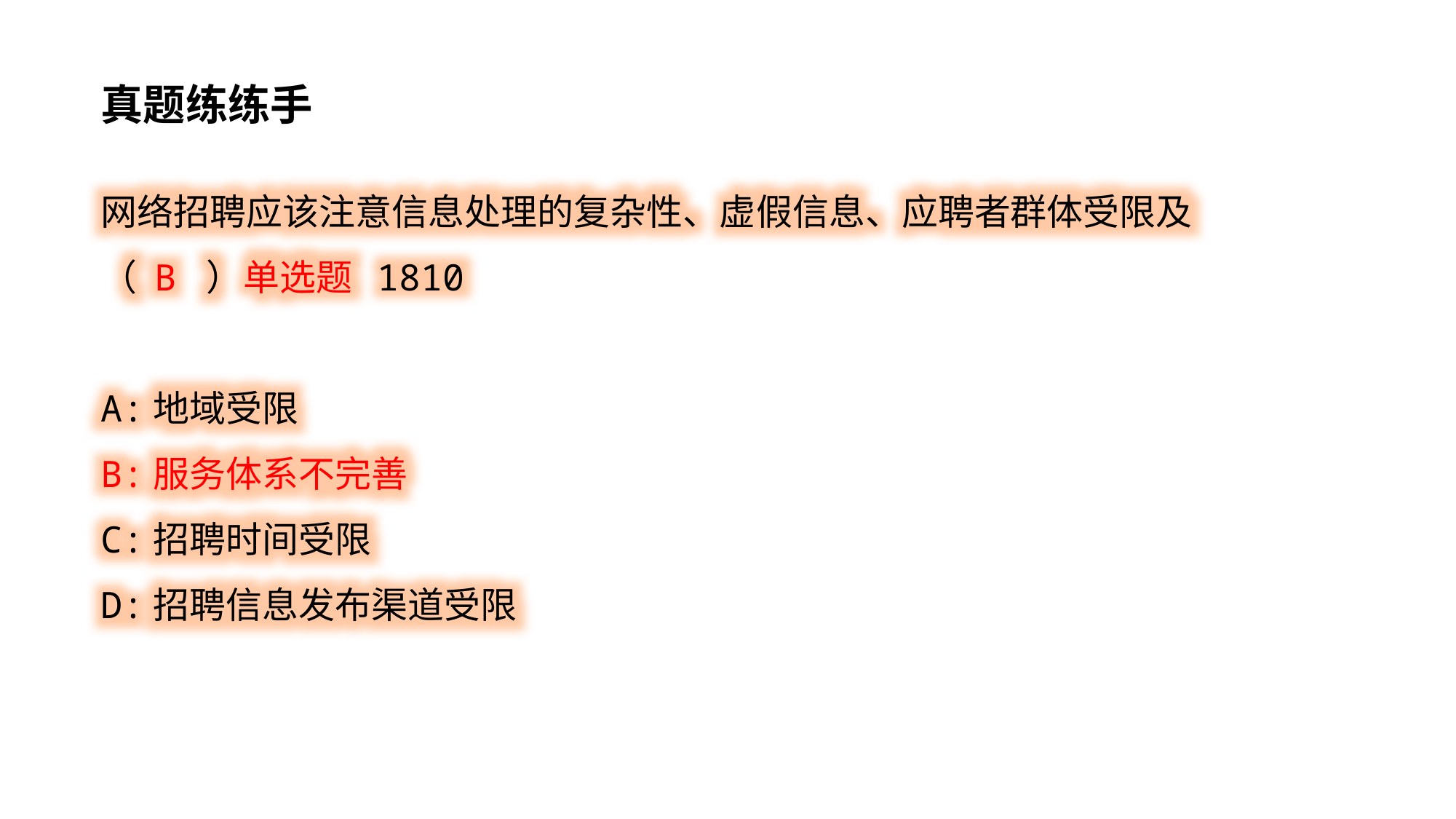

真题练练手
网络招聘应该注意信息处理的复杂性、虚假信息、应聘者群体受限及（ B ）单选题  1810

A:地域受限
B:服务体系不完善
C:招聘时间受限
D:招聘信息发布渠道受限